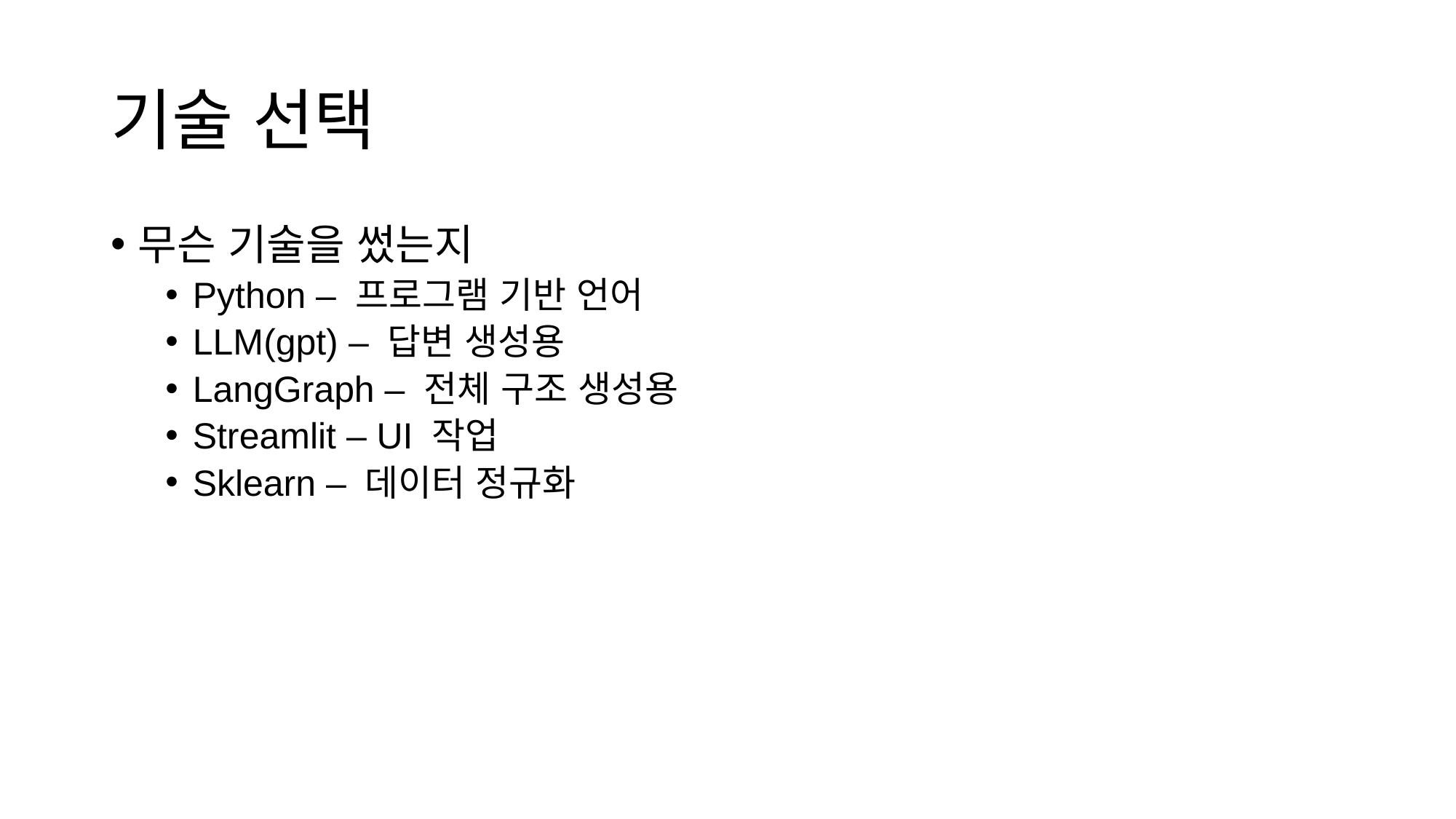

# 기술 선택
무슨 기술을 썼는지
Python – 프로그램 기반 언어
LLM(gpt) – 답변 생성용
LangGraph – 전체 구조 생성용
Streamlit – UI 작업
Sklearn – 데이터 정규화